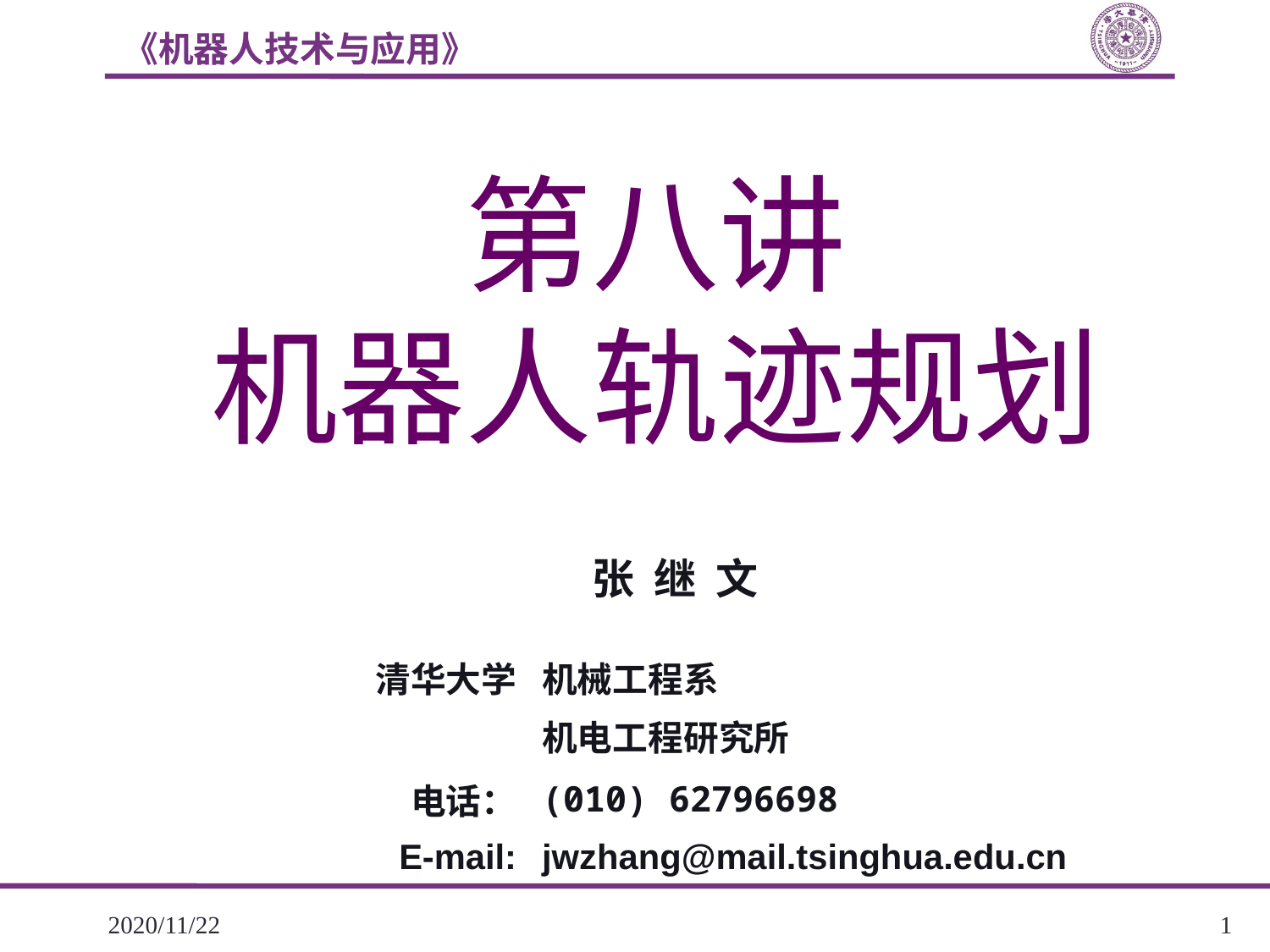

第八讲
机器人轨迹规划
张  继  文
| 清华大学 | 机械工程系 机电工程研究所 |
| --- | --- |
| 电话： | (010) 62796698 |
| E-mail: | jwzhang@mail.tsinghua.edu.cn |
2020/11/22
1